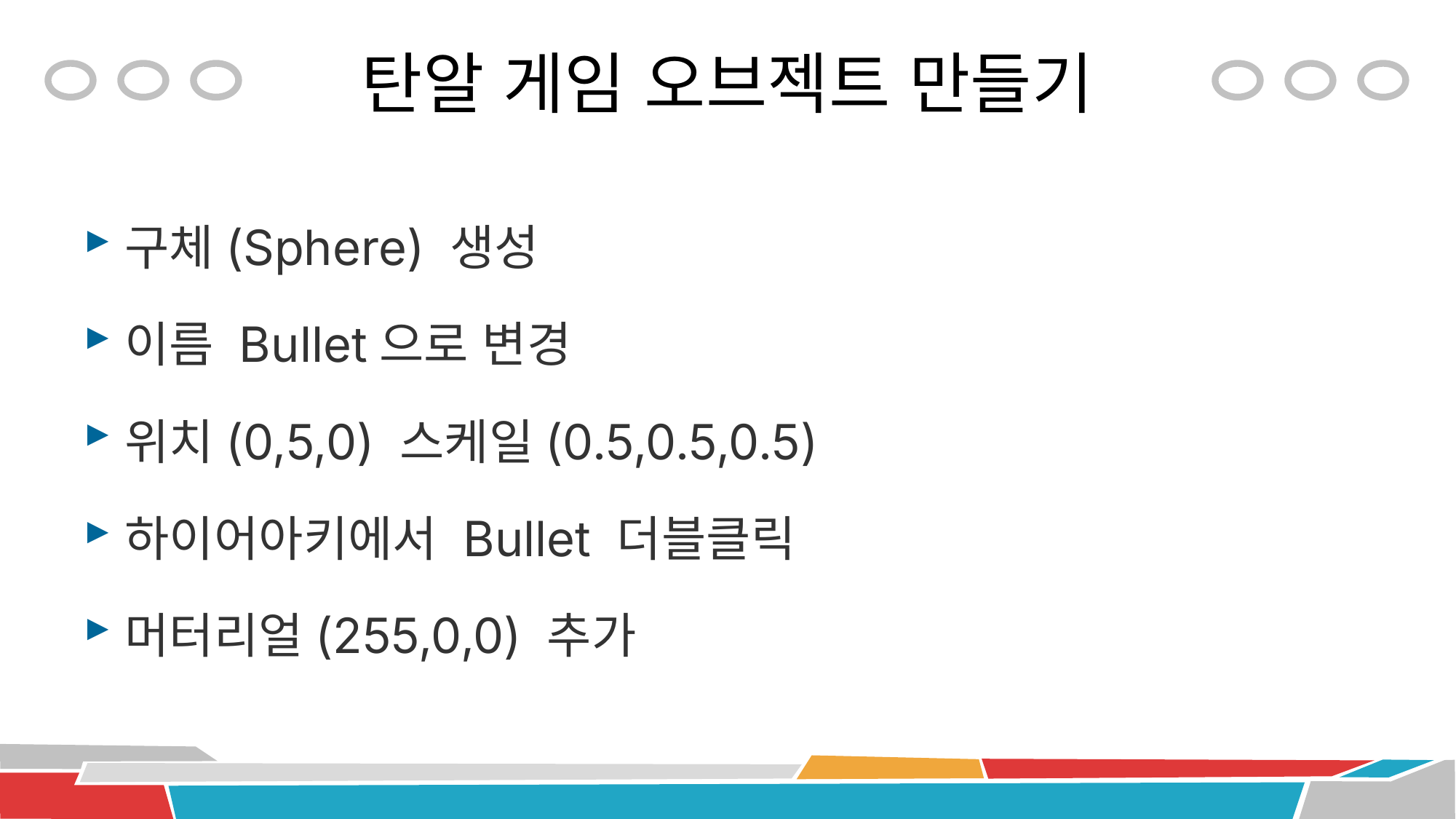

# 탄알 게임 오브젝트 만들기
구체(Sphere) 생성
이름 Bullet으로 변경
위치(0,5,0) 스케일(0.5,0.5,0.5)
하이어아키에서 Bullet 더블클릭
머터리얼(255,0,0) 추가